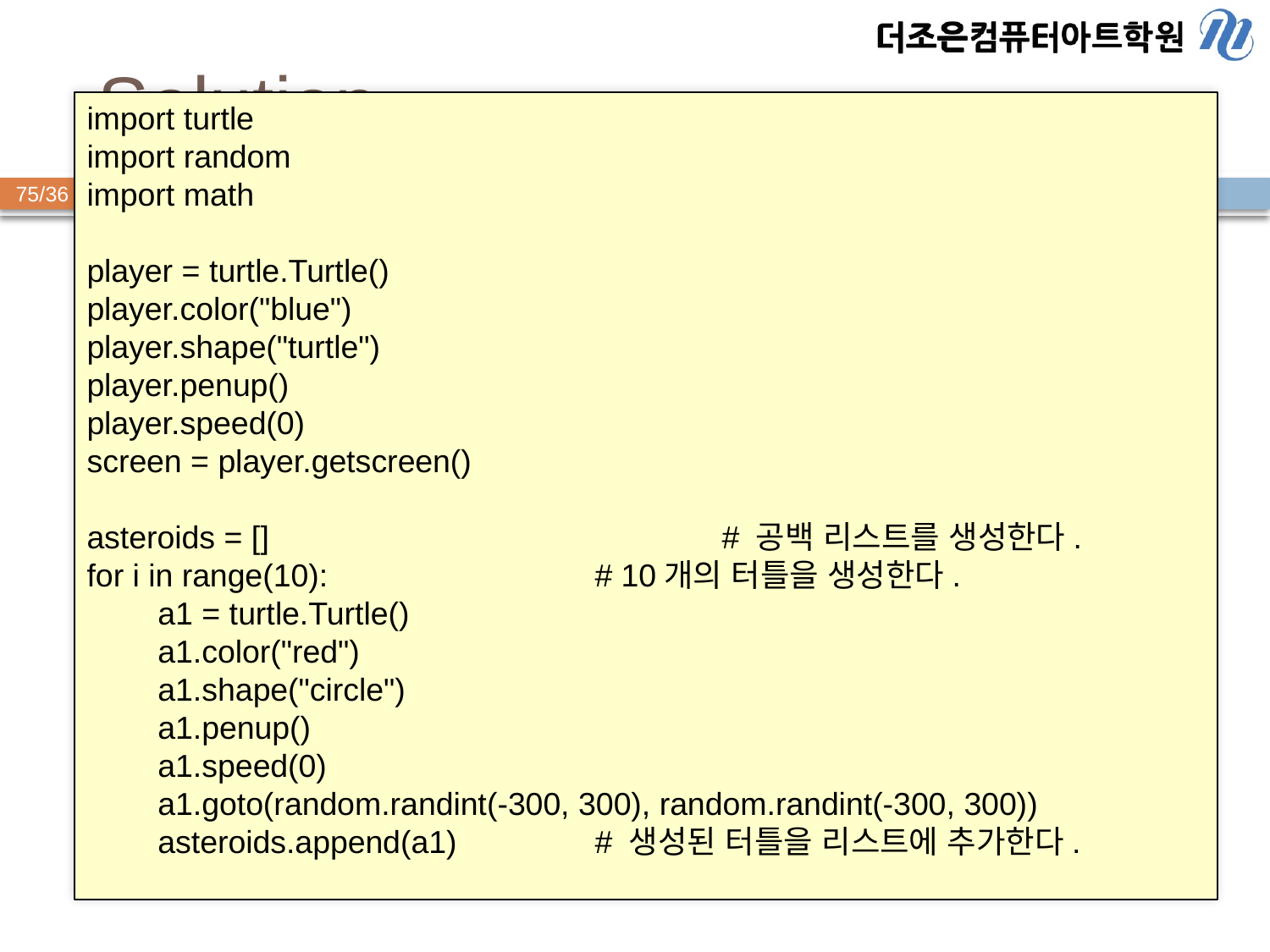

# Solution
import turtle
import random
import math

player = turtle.Turtle()
player.color("blue")
player.shape("turtle")
player.penup()
player.speed(0)
screen = player.getscreen()

asteroids = []				# 공백 리스트를 생성한다.
for i in range(10):			# 10개의 터틀을 생성한다.
        a1 = turtle.Turtle()
        a1.color("red")
        a1.shape("circle")
        a1.penup()
        a1.speed(0)
        a1.goto(random.randint(-300, 300), random.randint(-300, 300))
        asteroids.append(a1)		# 생성된 터틀을 리스트에 추가한다.